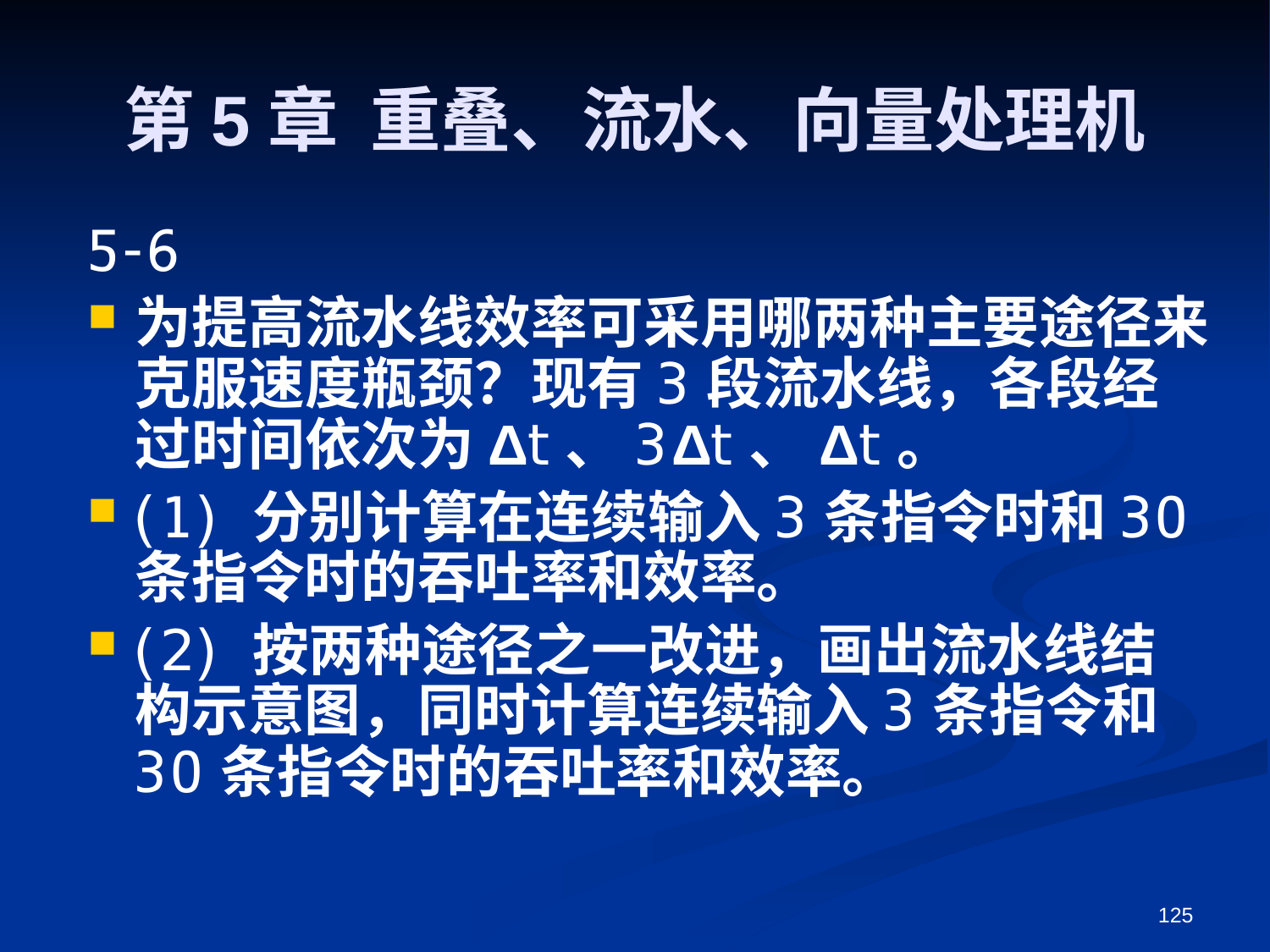

# 第5章  重叠、流水、向量处理机
5-6
为提高流水线效率可采用哪两种主要途径来克服速度瓶颈？现有3段流水线，各段经过时间依次为Δt、3Δt、Δt。
(1) 分别计算在连续输入3条指令时和30条指令时的吞吐率和效率。
(2) 按两种途径之一改进，画出流水线结构示意图，同时计算连续输入3条指令和30条指令时的吞吐率和效率。
125